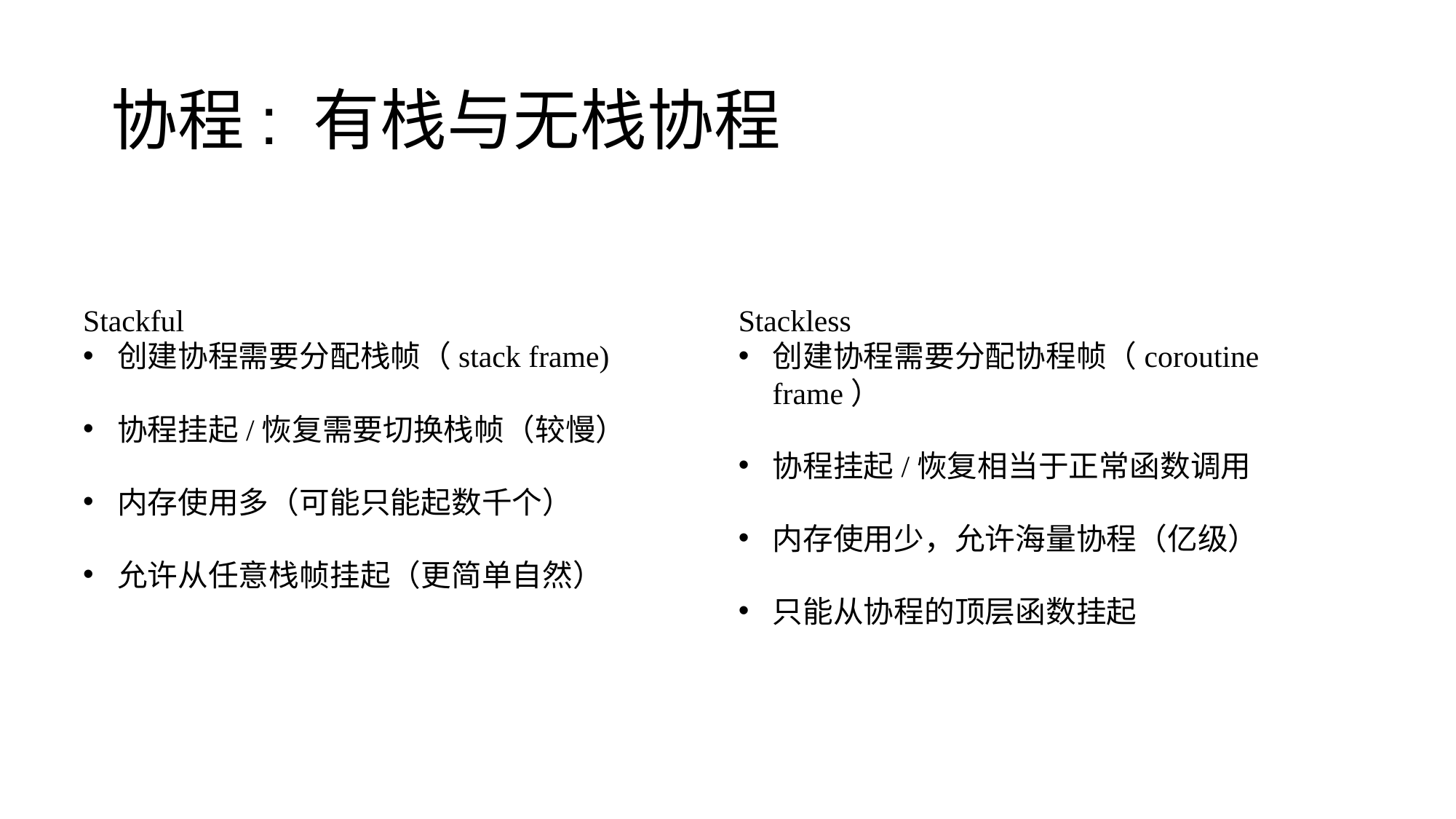

# 协程: 有栈与无栈协程
Stackful
创建协程需要分配栈帧（stack frame)

协程挂起/恢复需要切换栈帧（较慢）

内存使用多（可能只能起数千个）

允许从任意栈帧挂起（更简单自然）

Stackless
创建协程需要分配协程帧（coroutine frame）

协程挂起/恢复相当于正常函数调用

内存使用少，允许海量协程（亿级）

只能从协程的顶层函数挂起